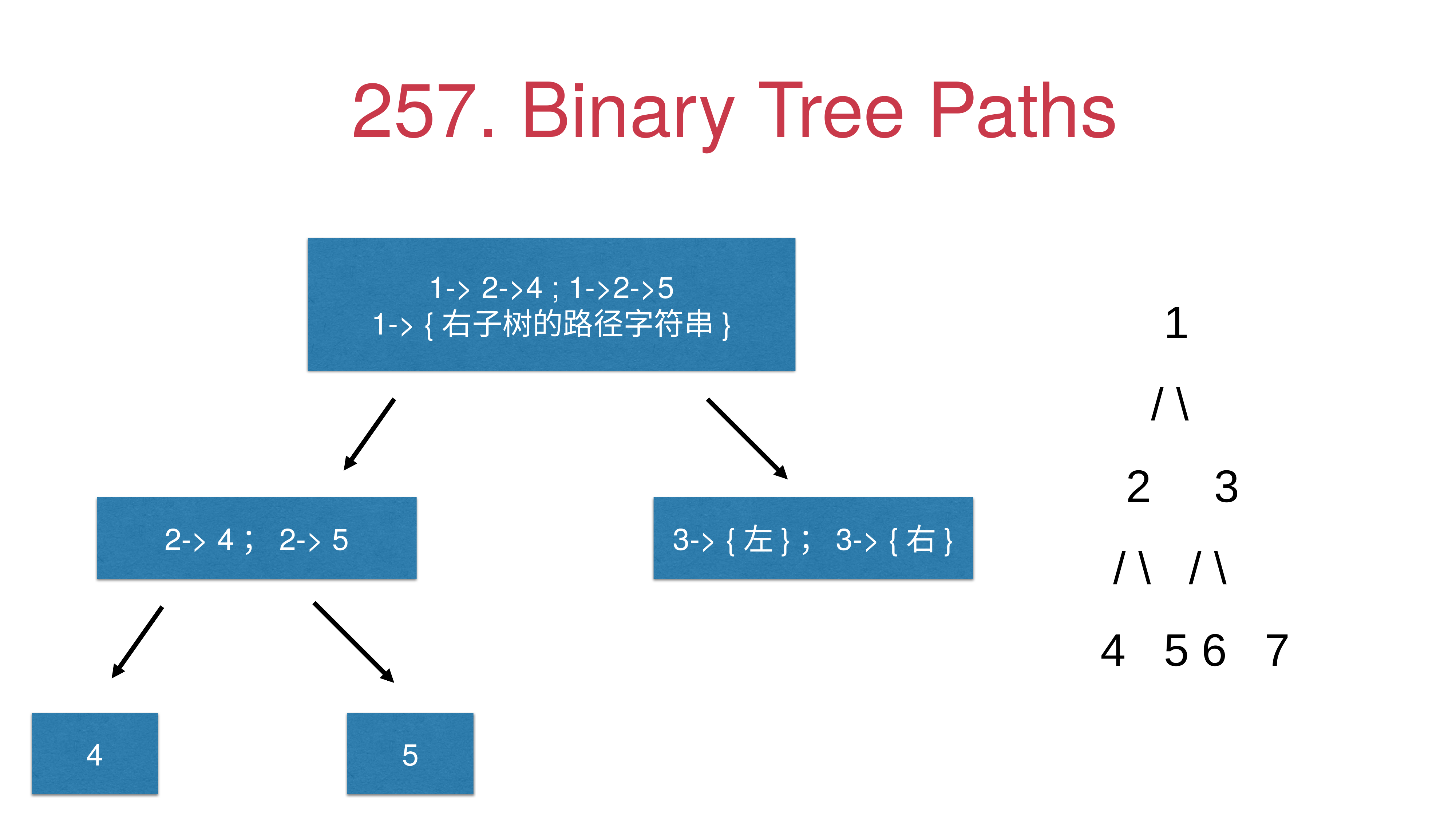

# 257. Binary Tree Paths
1-> 2->4 ; 1->2->5
1-> {右子树的路径字符串}
     1
    / \
  2     3
 / \   / \
4   5 6   7

2-> 4；2-> 5
3-> {左}；3-> {右}

4
5